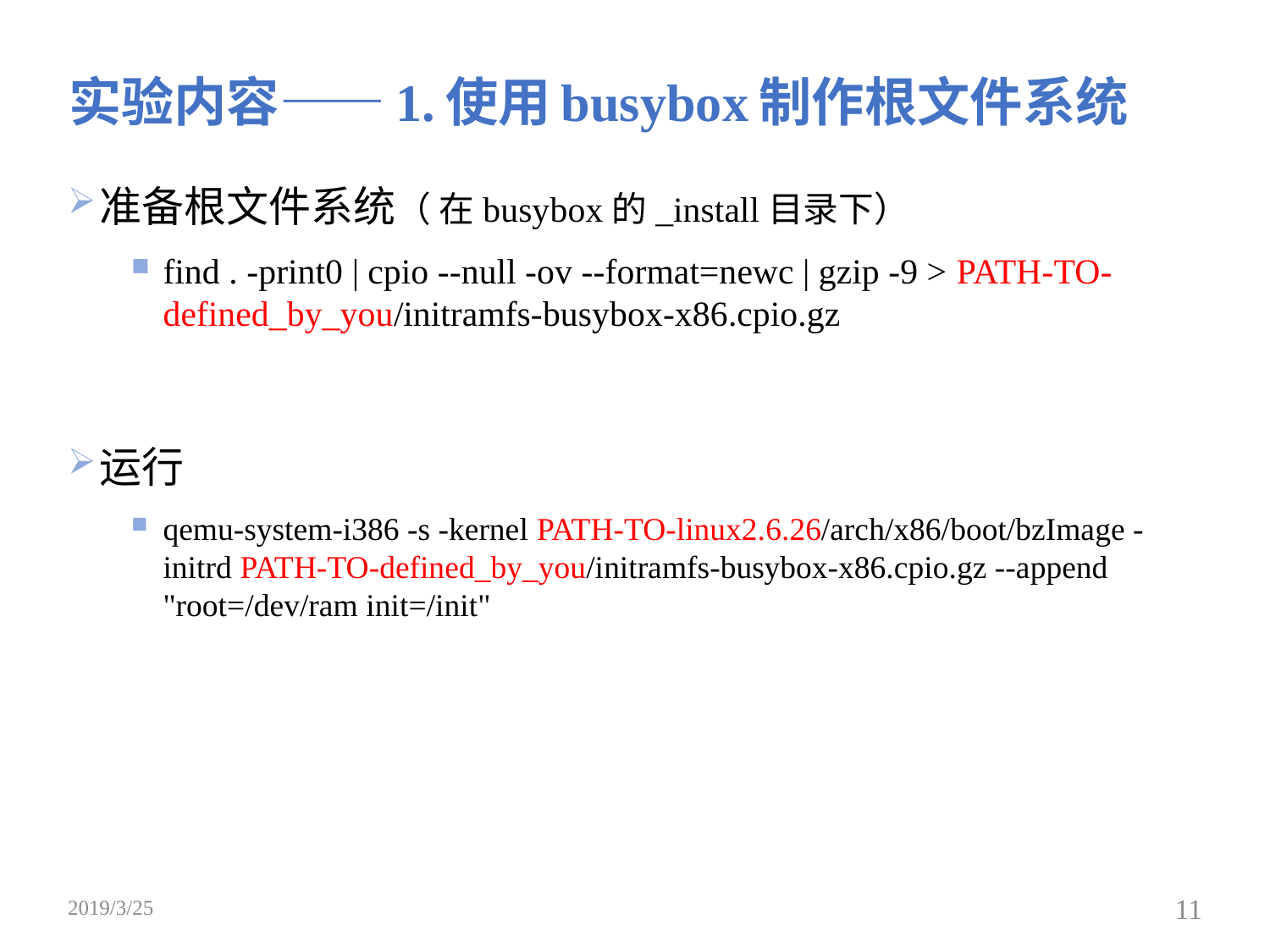

# 实验内容——1.使用busybox制作根文件系统
准备根文件系统（ 在busybox的_install目录下）
find . -print0 | cpio --null -ov --format=newc | gzip -9 > PATH-TO-defined_by_you/initramfs-busybox-x86.cpio.gz

运行
qemu-system-i386 -s -kernel PATH-TO-linux2.6.26/arch/x86/boot/bzImage -initrd PATH-TO-defined_by_you/initramfs-busybox-x86.cpio.gz --append "root=/dev/ram init=/init"
2019/3/25
11